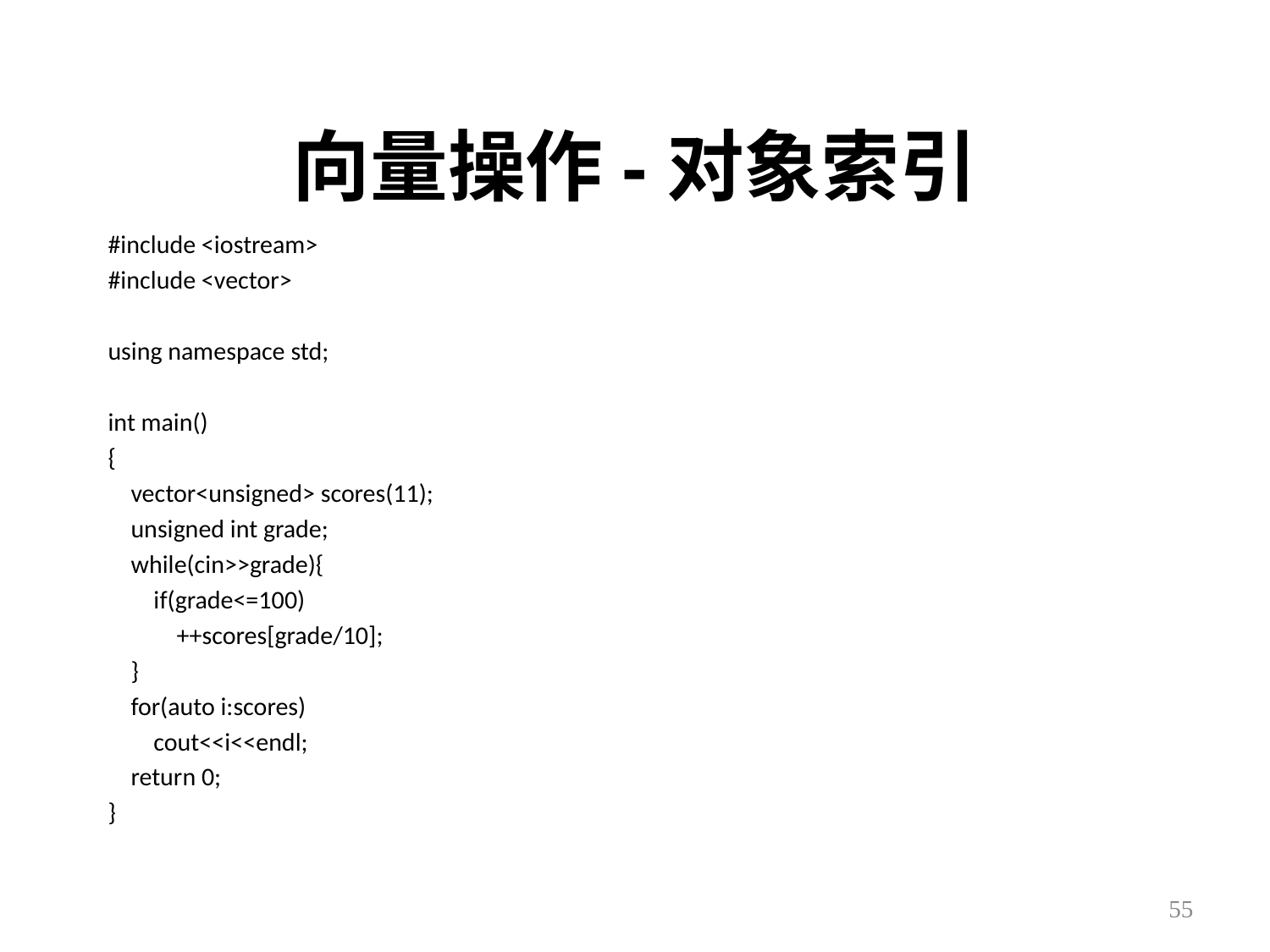

# 向量操作-对象索引
#include <iostream>
#include <vector>

using namespace std;

int main()
{
    vector<unsigned> scores(11);
    unsigned int grade;
    while(cin>>grade){
        if(grade<=100)
            ++scores[grade/10];
    }
    for(auto i:scores)
        cout<<i<<endl;
    return 0;
}

55